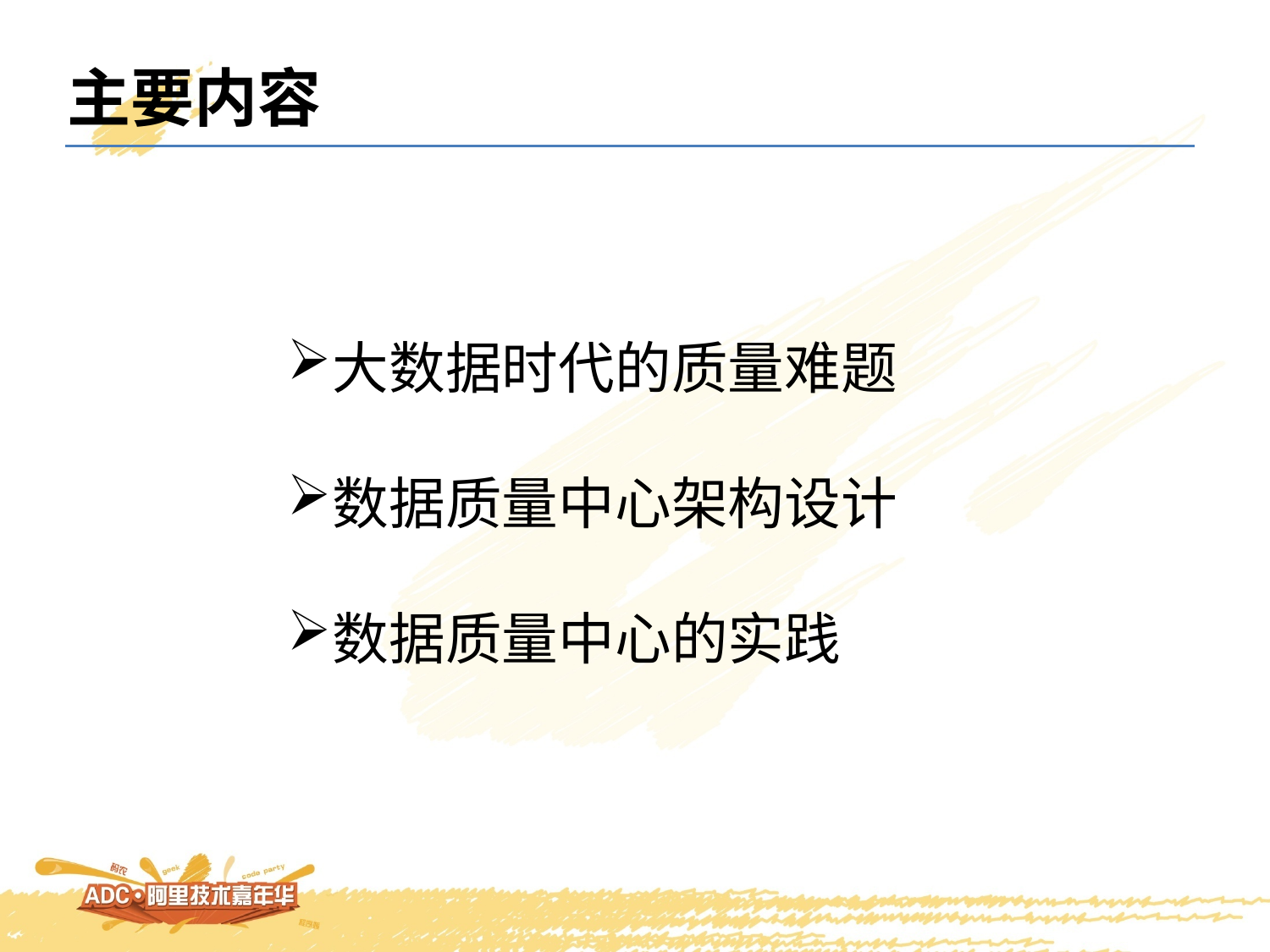

主要内容
大数据时代的质量难题

数据质量中心架构设计

数据质量中心的实践